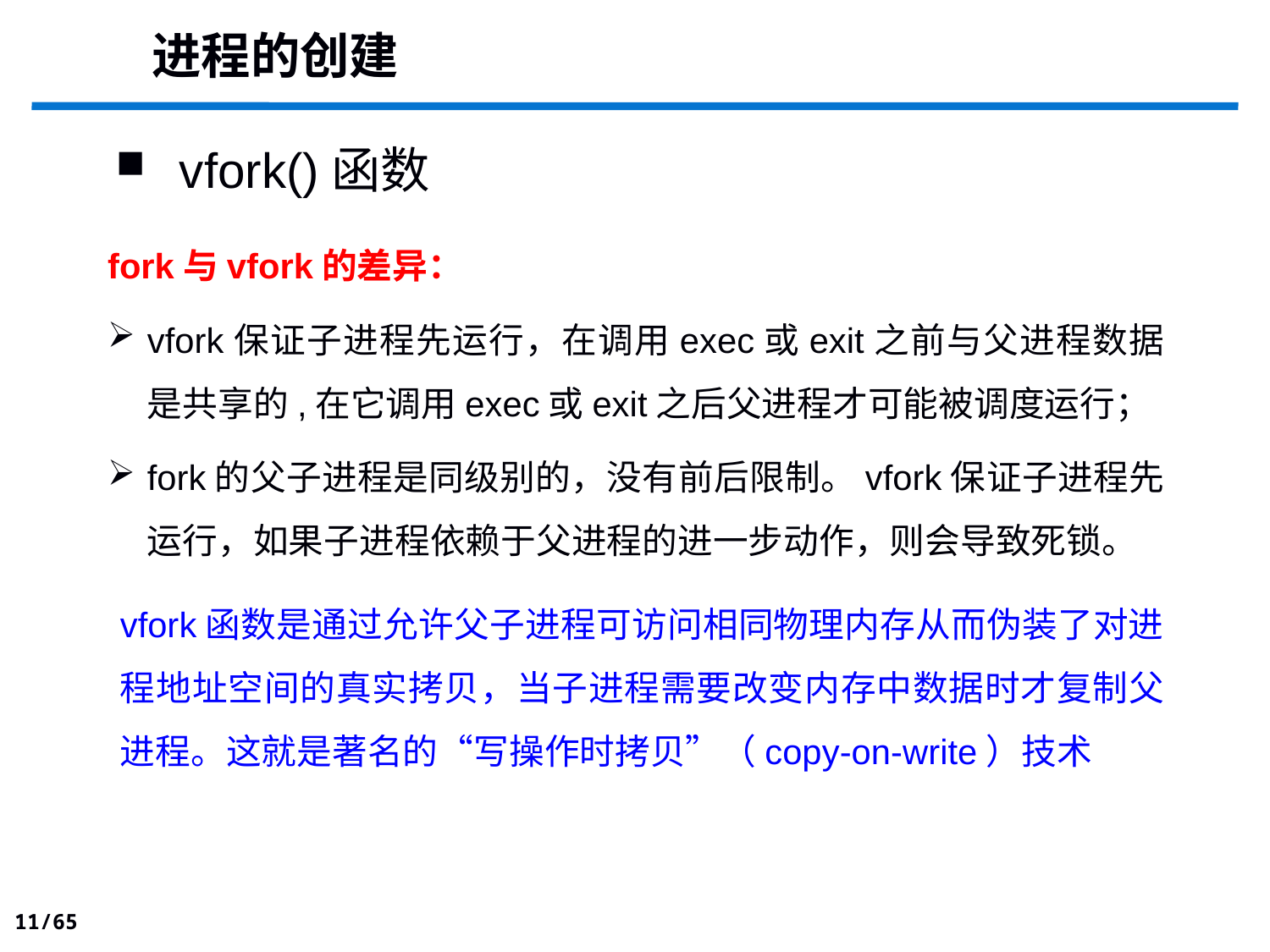

进程的创建
vfork()函数
fork与vfork的差异：
vfork保证子进程先运行，在调用exec或exit之前与父进程数据是共享的,在它调用exec或exit之后父进程才可能被调度运行；
fork的父子进程是同级别的，没有前后限制。vfork保证子进程先运行，如果子进程依赖于父进程的进一步动作，则会导致死锁。
vfork函数是通过允许父子进程可访问相同物理内存从而伪装了对进程地址空间的真实拷贝，当子进程需要改变内存中数据时才复制父进程。这就是著名的“写操作时拷贝”（copy-on-write）技术